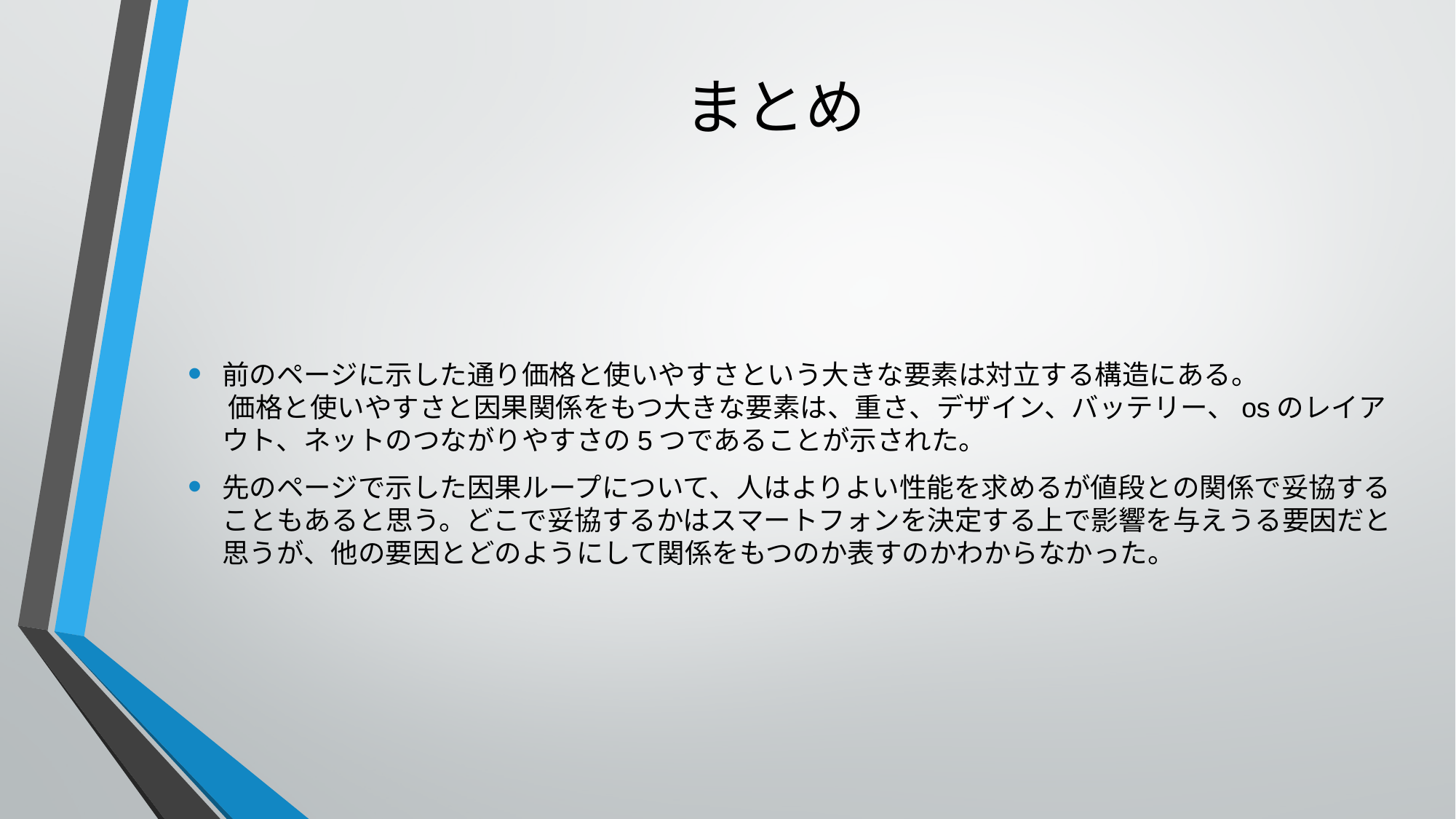

# まとめ
前のページに示した通り価格と使いやすさという大きな要素は対立する構造にある。
 価格と使いやすさと因果関係をもつ大きな要素は、重さ、デザイン、バッテリー、osのレイアウト、ネットのつながりやすさの5つであることが示された。
先のページで示した因果ループについて、人はよりよい性能を求めるが値段との関係で妥協することもあると思う。どこで妥協するかはスマートフォンを決定する上で影響を与えうる要因だと思うが、他の要因とどのようにして関係をもつのか表すのかわからなかった。